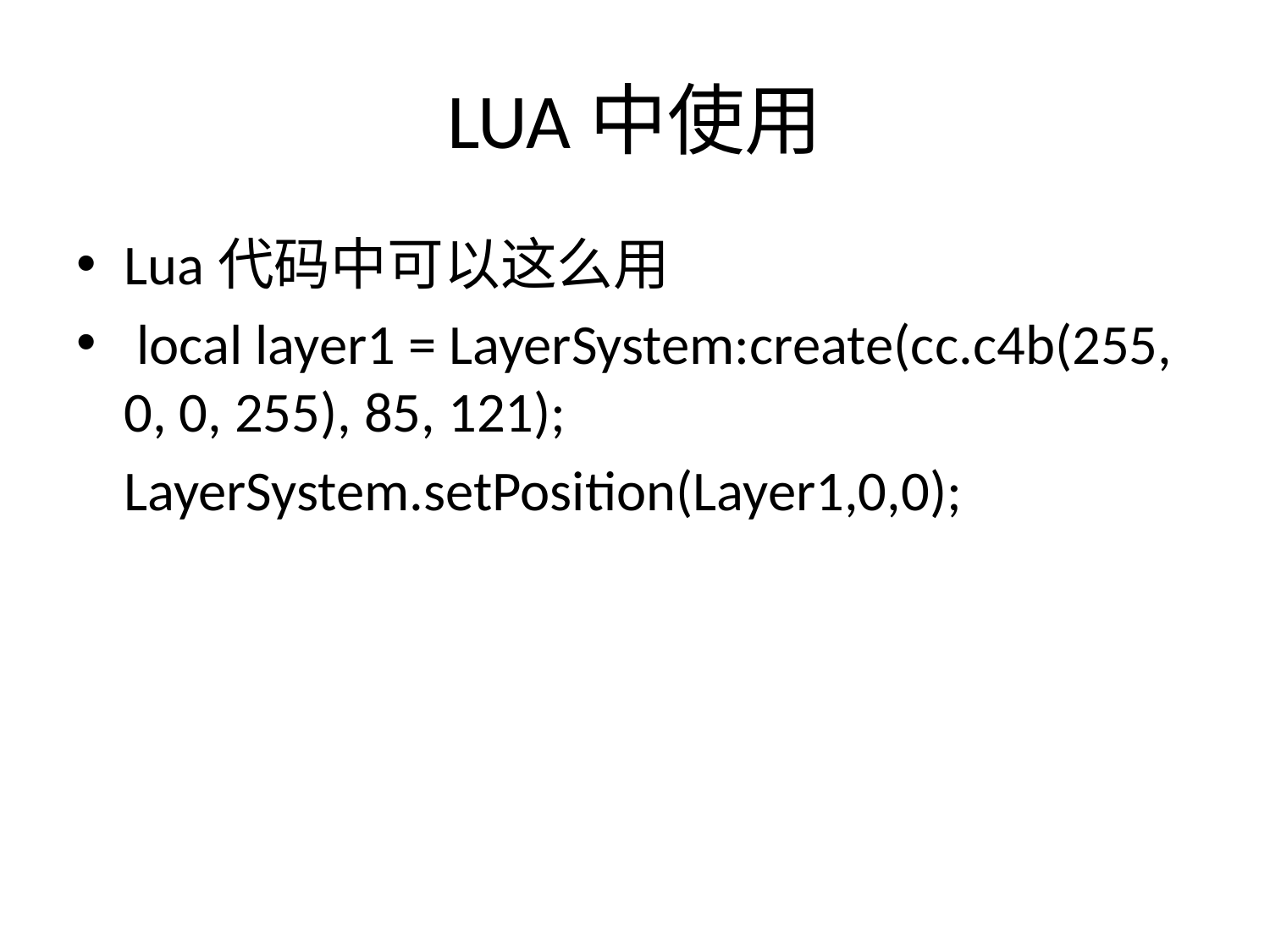

# LUA中使用
Lua代码中可以这么用
 local layer1 = LayerSystem:create(cc.c4b(255, 0, 0, 255), 85, 121);
	LayerSystem.setPosition(Layer1,0,0);